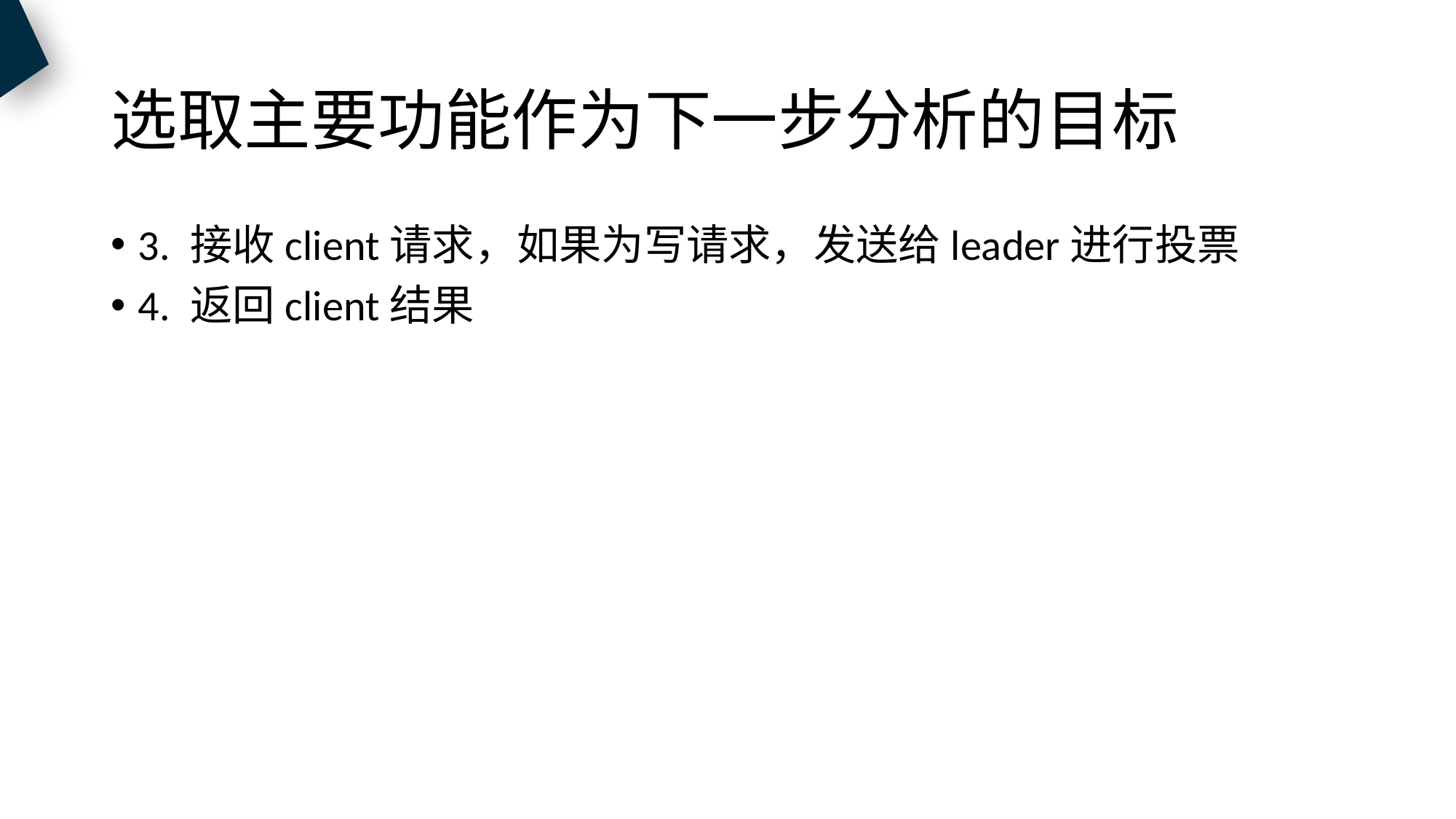

# 选取主要功能作为下一步分析的目标
3. 接收client请求，如果为写请求，发送给leader进行投票
4. 返回client结果